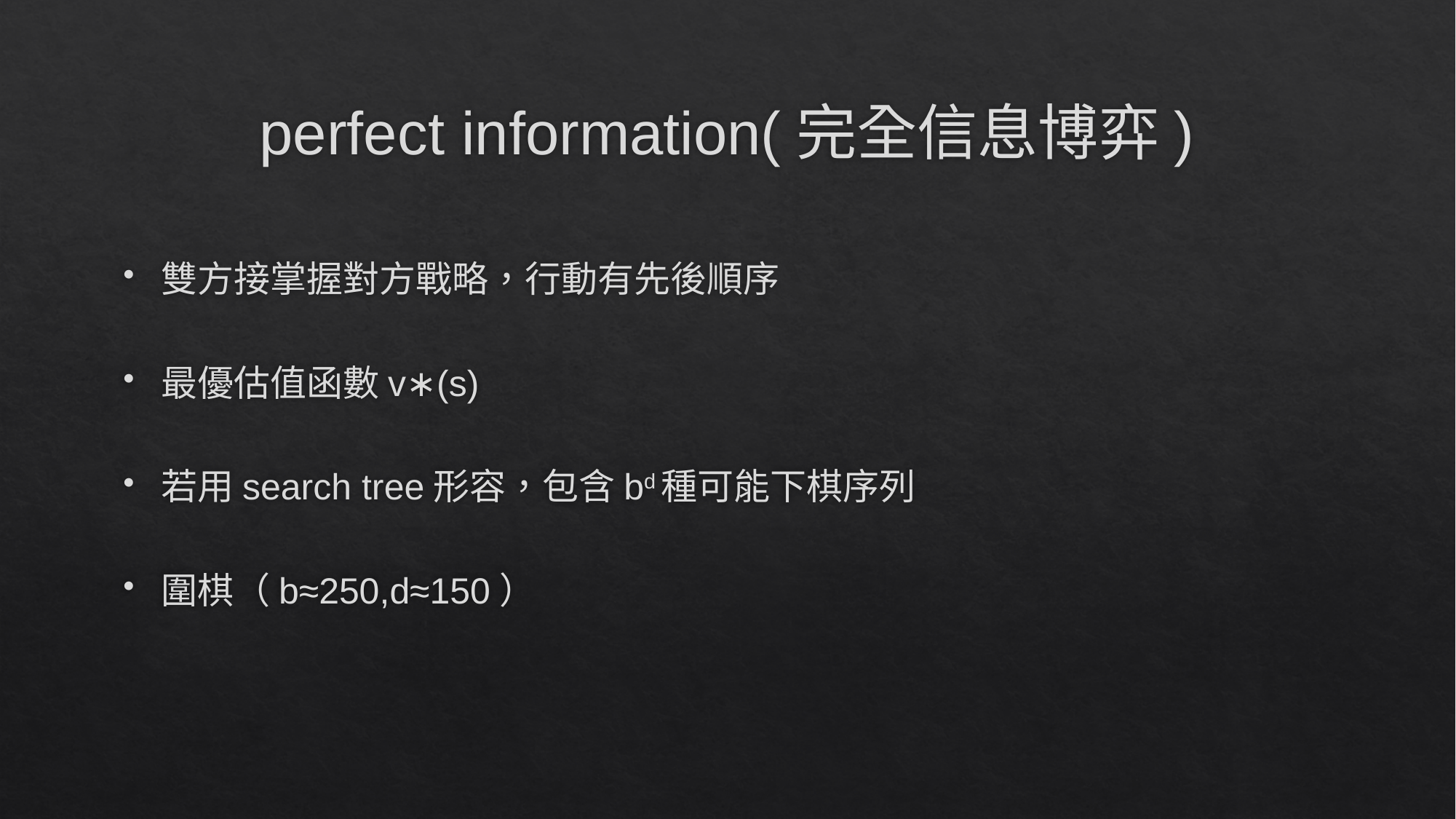

# perfect information(完全信息博弈)
雙方接掌握對方戰略，行動有先後順序
最優估值函數v∗(s)
若用search tree形容，包含bd種可能下棋序列
圍棋（b≈250,d≈150）